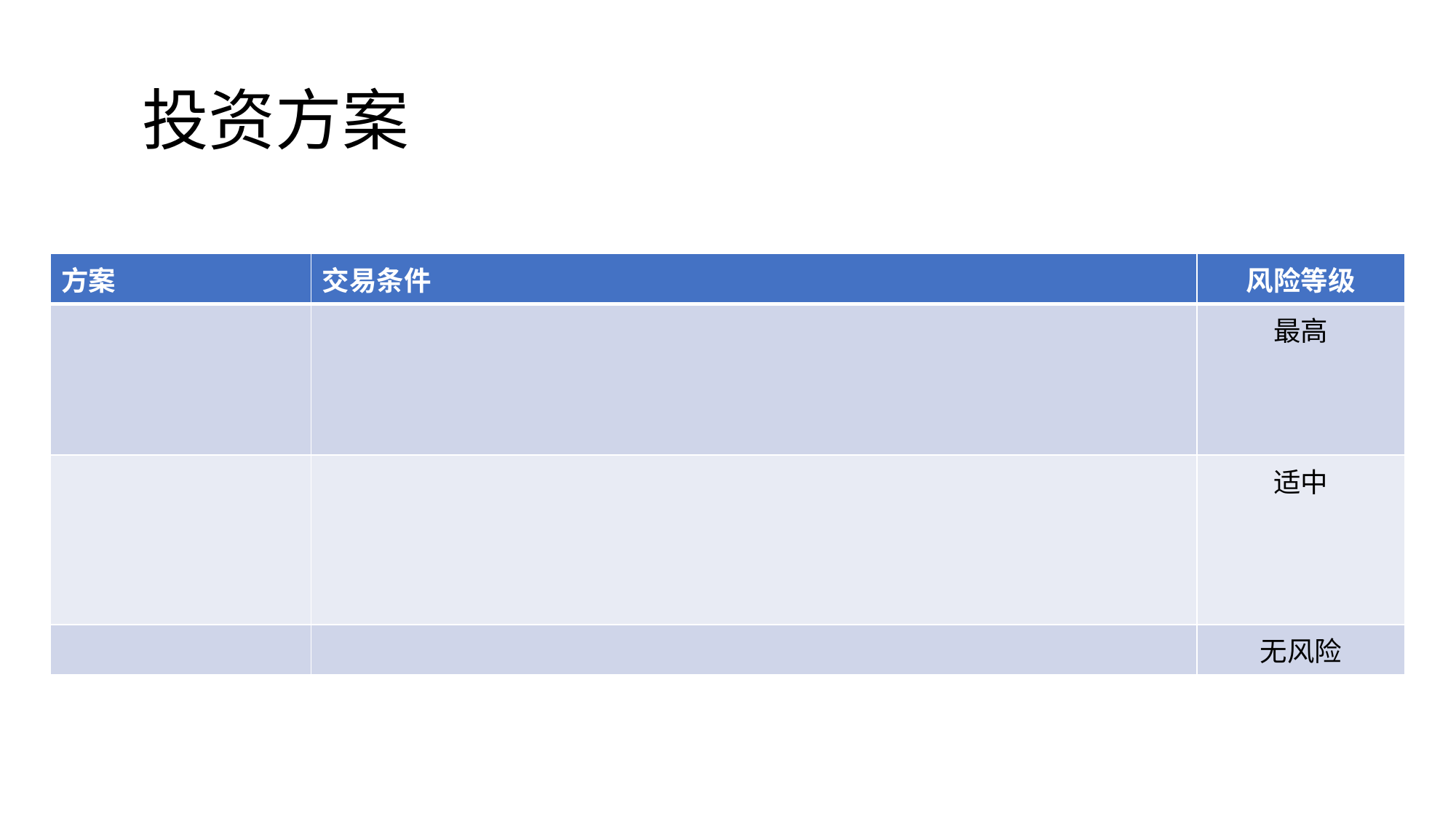

# 投资方案
| 方案 | 交易条件 | 风险等级 |
| --- | --- | --- |
|  |  | 最高 |
|  |  | 适中 |
|  |  | 无风险 |